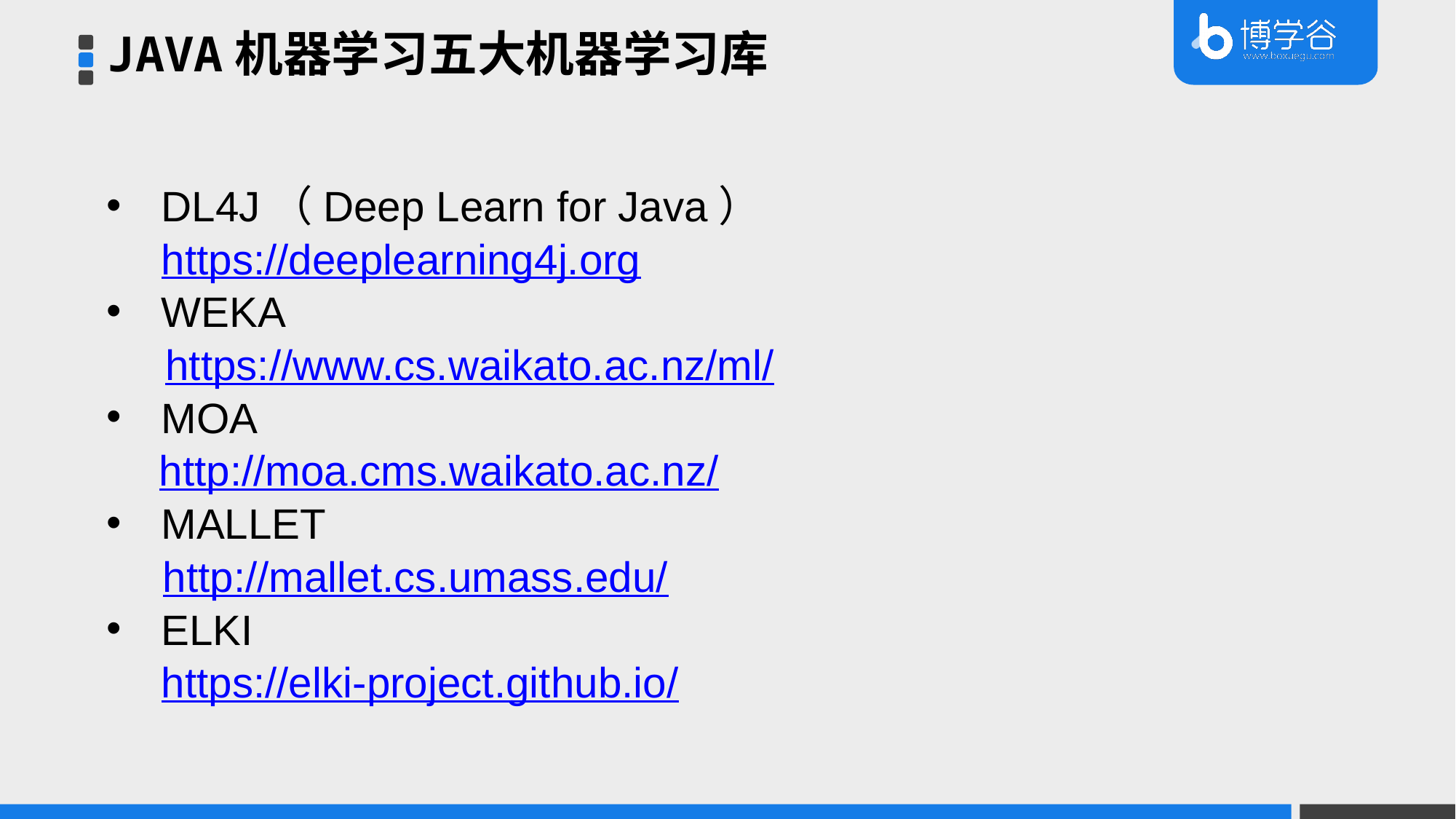

JAVA机器学习五大机器学习库
DL4J（Deep Learn for Java）
https://deeplearning4j.org
WEKA
https://www.cs.waikato.ac.nz/ml/
MOA
http://moa.cms.waikato.ac.nz/
MALLET
http://mallet.cs.umass.edu/
ELKI
https://elki-project.github.io/